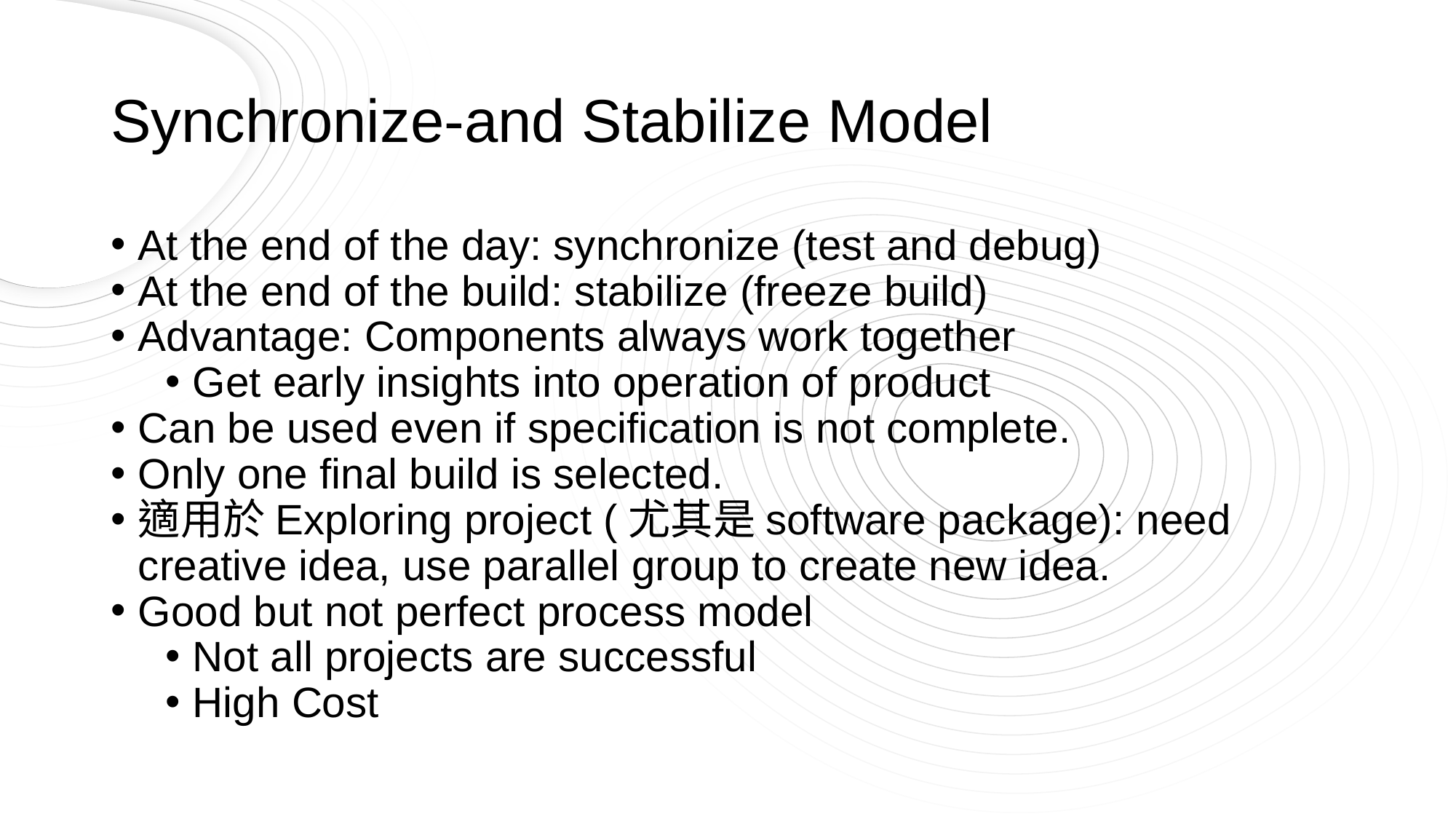

# Synchronize-and Stabilize Model
At the end of the day: synchronize (test and debug)
At the end of the build: stabilize (freeze build)
Advantage: Components always work together
Get early insights into operation of product
Can be used even if specification is not complete.
Only one final build is selected.
適用於Exploring project (尤其是software package): need creative idea, use parallel group to create new idea.
Good but not perfect process model
Not all projects are successful
High Cost